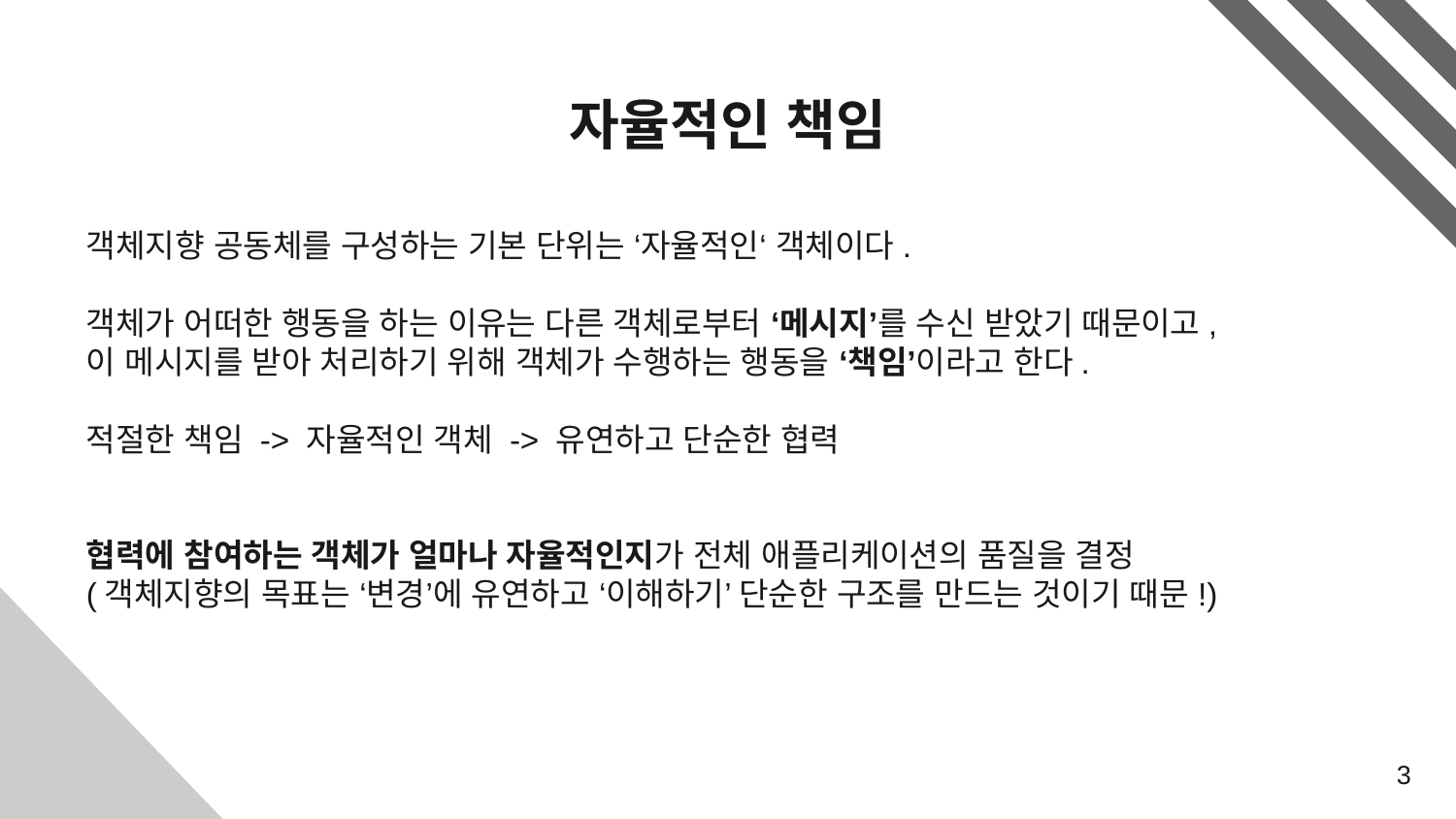

# 자율적인 책임

객체지향 공동체를 구성하는 기본 단위는 ‘자율적인‘ 객체이다.

객체가 어떠한 행동을 하는 이유는 다른 객체로부터 ‘메시지’를 수신 받았기 때문이고,
이 메시지를 받아 처리하기 위해 객체가 수행하는 행동을 ‘책임’이라고 한다.

적절한 책임 -> 자율적인 객체 -> 유연하고 단순한 협력

협력에 참여하는 객체가 얼마나 자율적인지가 전체 애플리케이션의 품질을 결정
(객체지향의 목표는 ‘변경’에 유연하고 ‘이해하기’ 단순한 구조를 만드는 것이기 때문!)

3